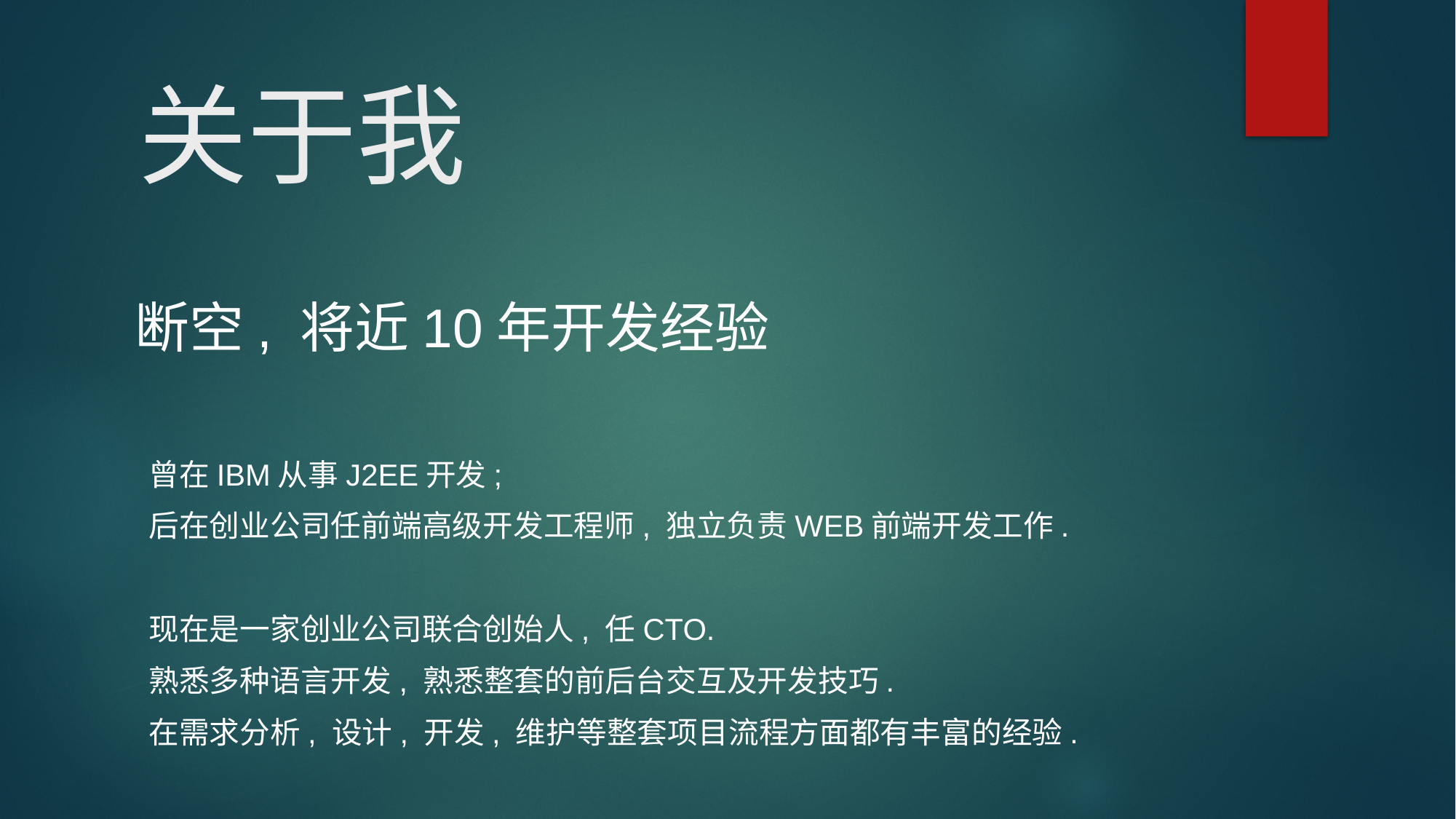

# 关于我
断空, 将近10年开发经验
曾在IBM从事J2EE开发;
后在创业公司任前端高级开发工程师, 独立负责Web前端开发工作.

现在是一家创业公司联合创始人, 任CTO.
熟悉多种语言开发, 熟悉整套的前后台交互及开发技巧.
在需求分析, 设计, 开发, 维护等整套项目流程方面都有丰富的经验.